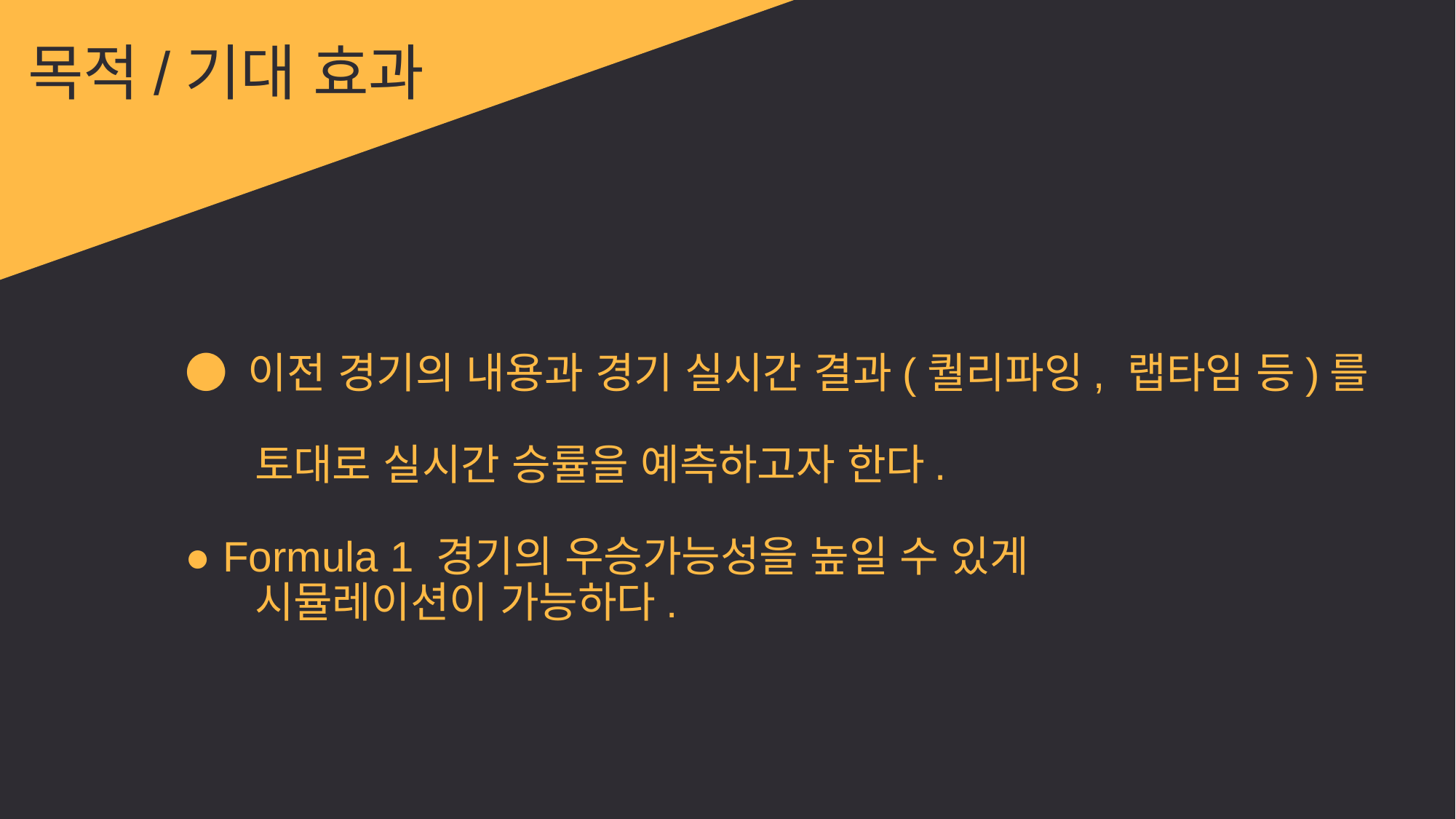

목적/기대 효과

● 이전 경기의 내용과 경기 실시간 결과(퀄리파잉, 랩타임 등)를
     토대로 실시간 승률을 예측하고자 한다.

● Formula 1 경기의 우승가능성을 높일 수 있게
     시뮬레이션이 가능하다.